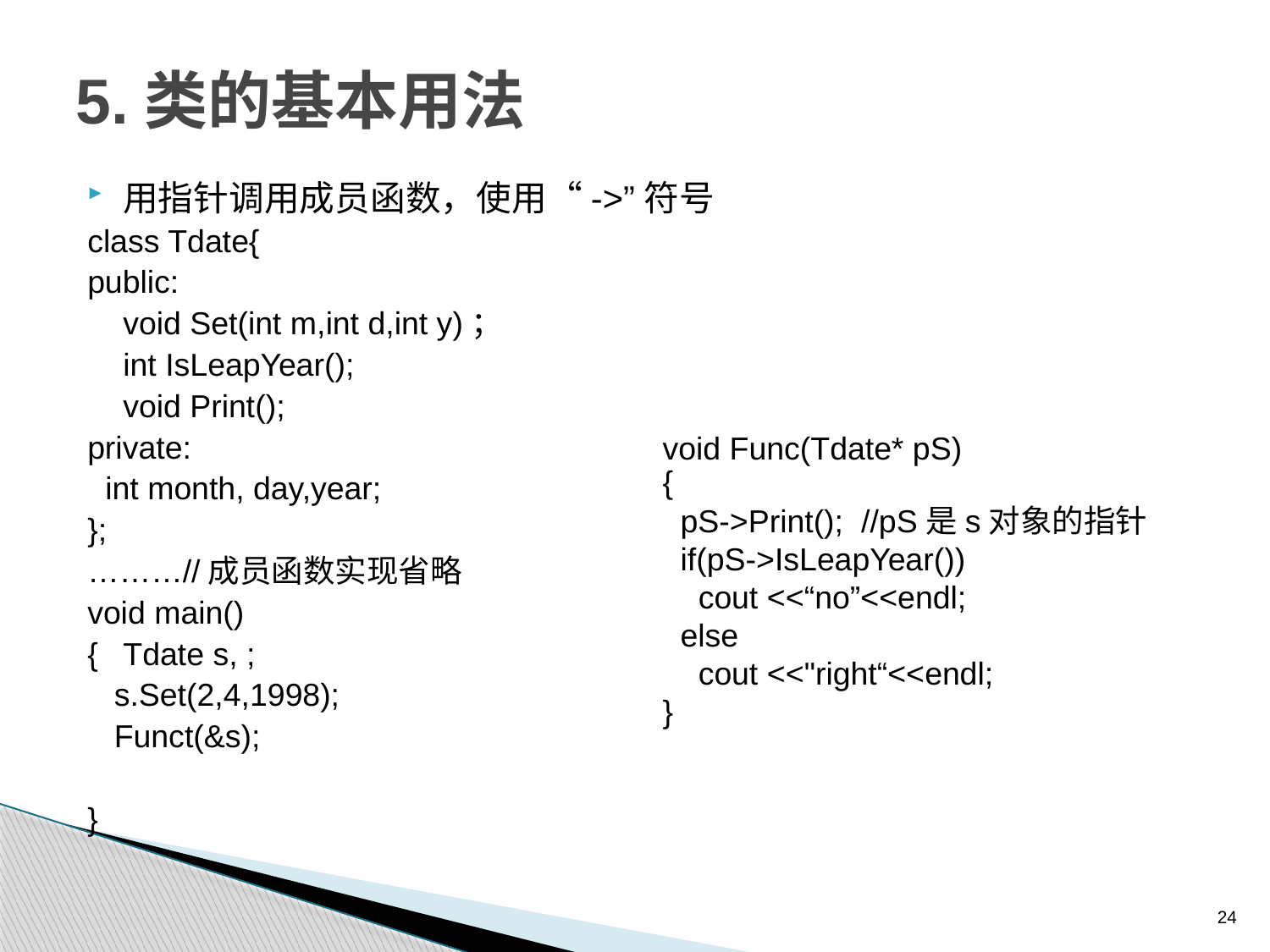

# 5.类的基本用法
用指针调用成员函数，使用“->”符号
class Tdate{
public:
  	void Set(int m,int d,int y)；
	int IsLeapYear();
 	void Print();
private:
  int month, day,year;
};
………//成员函数实现省略
void main()
{	Tdate s, ;
   s.Set(2,4,1998);
   Funct(&s);

}

void Func(Tdate* pS)
{
  pS->Print();  //pS是s对象的指针
  if(pS->IsLeapYear())
    cout <<“no”<<endl;
  else
    cout <<"right“<<endl;
}
24